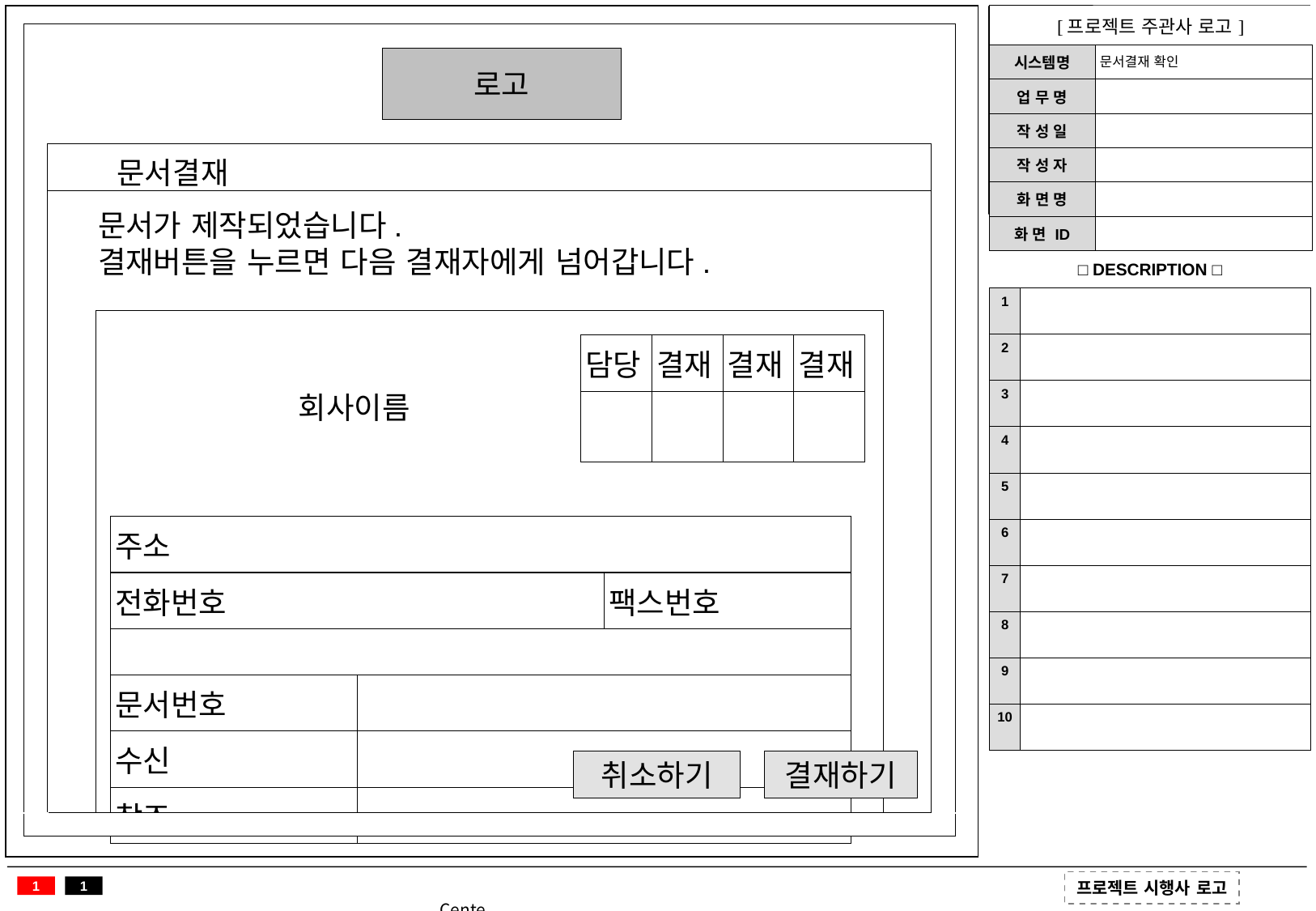

| [프로젝트 주관사 로고] |  |
| --- | --- |
| 시스템명 | 문서결재 확인 |
| 업 무 명 |  |
| 작 성 일 |  |
| 작 성 자 |  |
| 화 면 명 |  |
| 화 면 ID |  |

로고

문서결재
문서가 제작되었습니다.
결재버튼을 누르면 다음 결재자에게 넘어갑니다.
| □ DESCRIPTION □ |  |
| --- | --- |
| 1 |  |
| 2 |  |
| 3 |  |
| 4 |  |
| 5 |  |
| 6 |  |
| 7 |  |
| 8 |  |
| 9 |  |
| 10 |  |

| 담당 | 결재 | 결재 | 결재 |
| --- | --- | --- | --- |
|  |  |  |  |
회사이름
| 주소 |  |  |
| --- | --- | --- |
| 전화번호 |  | 팩스번호 |
|  |  |  |
| 문서번호 |  |  |
| 수신 |  |  |
| 참조 |  |  |
취소하기
결재하기

1
1
Center